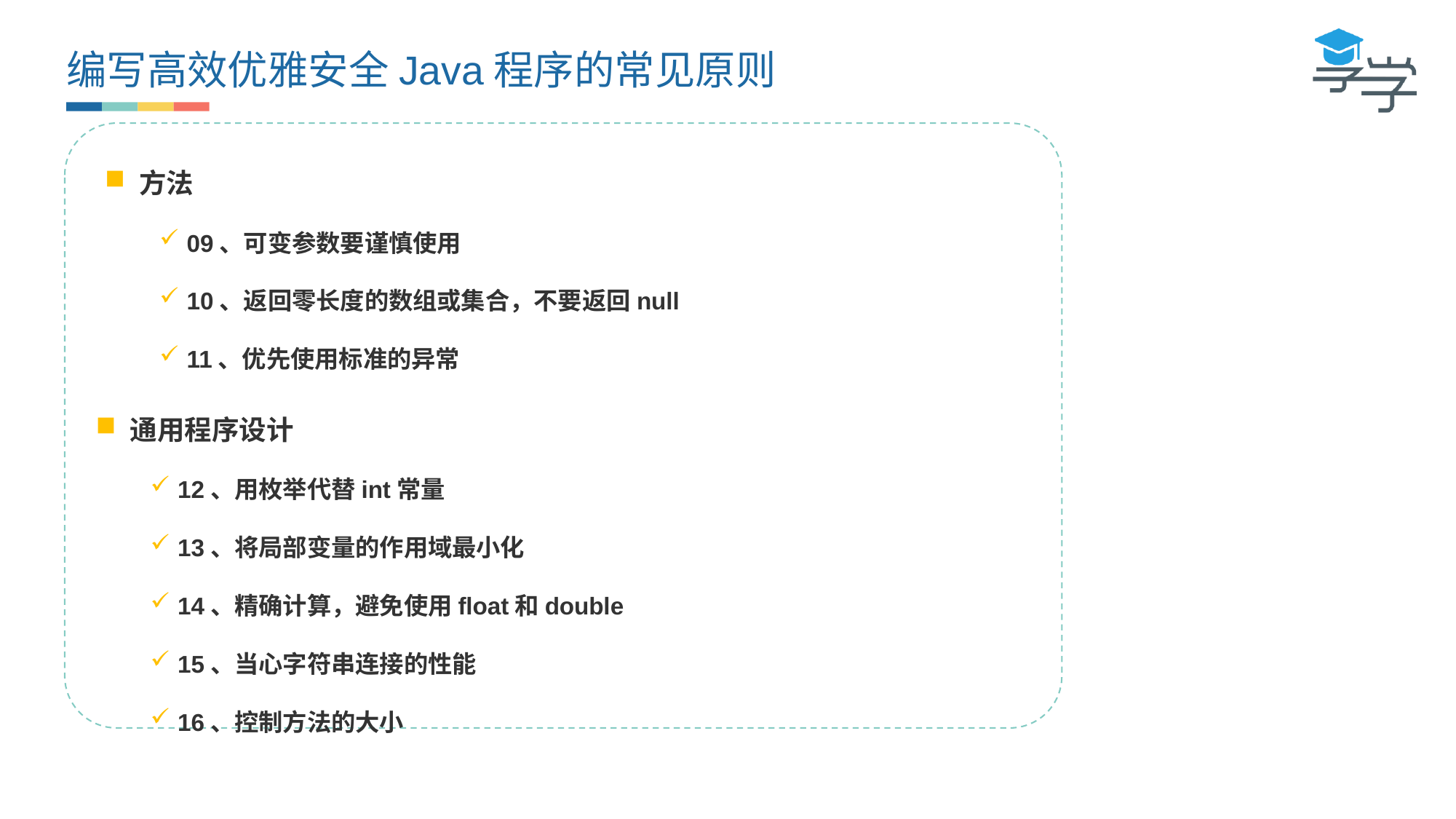

编写高效优雅安全Java程序的常见原则

方法
09、可变参数要谨慎使用
10、返回零长度的数组或集合，不要返回null
11、优先使用标准的异常
通用程序设计
12、用枚举代替int常量
13、将局部变量的作用域最小化
14、精确计算，避免使用float和double
15、当心字符串连接的性能
16、控制方法的大小